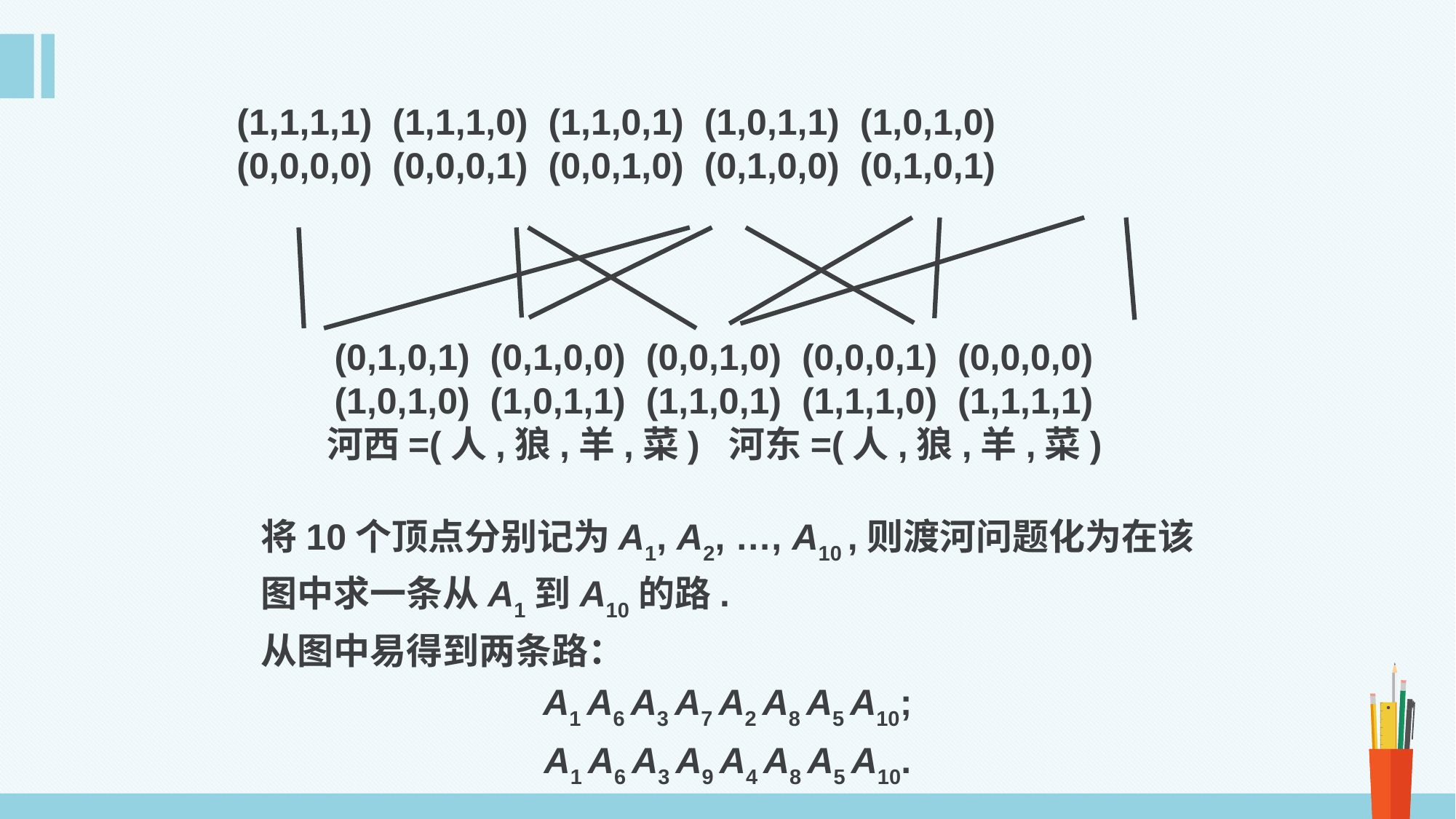

(1,1,1,1)  (1,1,1,0)  (1,1,0,1)  (1,0,1,1)  (1,0,1,0)
(0,0,0,0)  (0,0,0,1)  (0,0,1,0)  (0,1,0,0)  (0,1,0,1)

(0,1,0,1)  (0,1,0,0)  (0,0,1,0)  (0,0,0,1)  (0,0,0,0)
(1,0,1,0)  (1,0,1,1)  (1,1,0,1)  (1,1,1,0)  (1,1,1,1)
河西=(人,狼,羊,菜)  河东=(人,狼,羊,菜)
将10个顶点分别记为A1, A2, …, A10 ,则渡河问题化为在该图中求一条从A1到A10的路.
从图中易得到两条路：
A1 A6 A3 A7 A2 A8 A5 A10;
A1 A6 A3 A9 A4 A8 A5 A10.